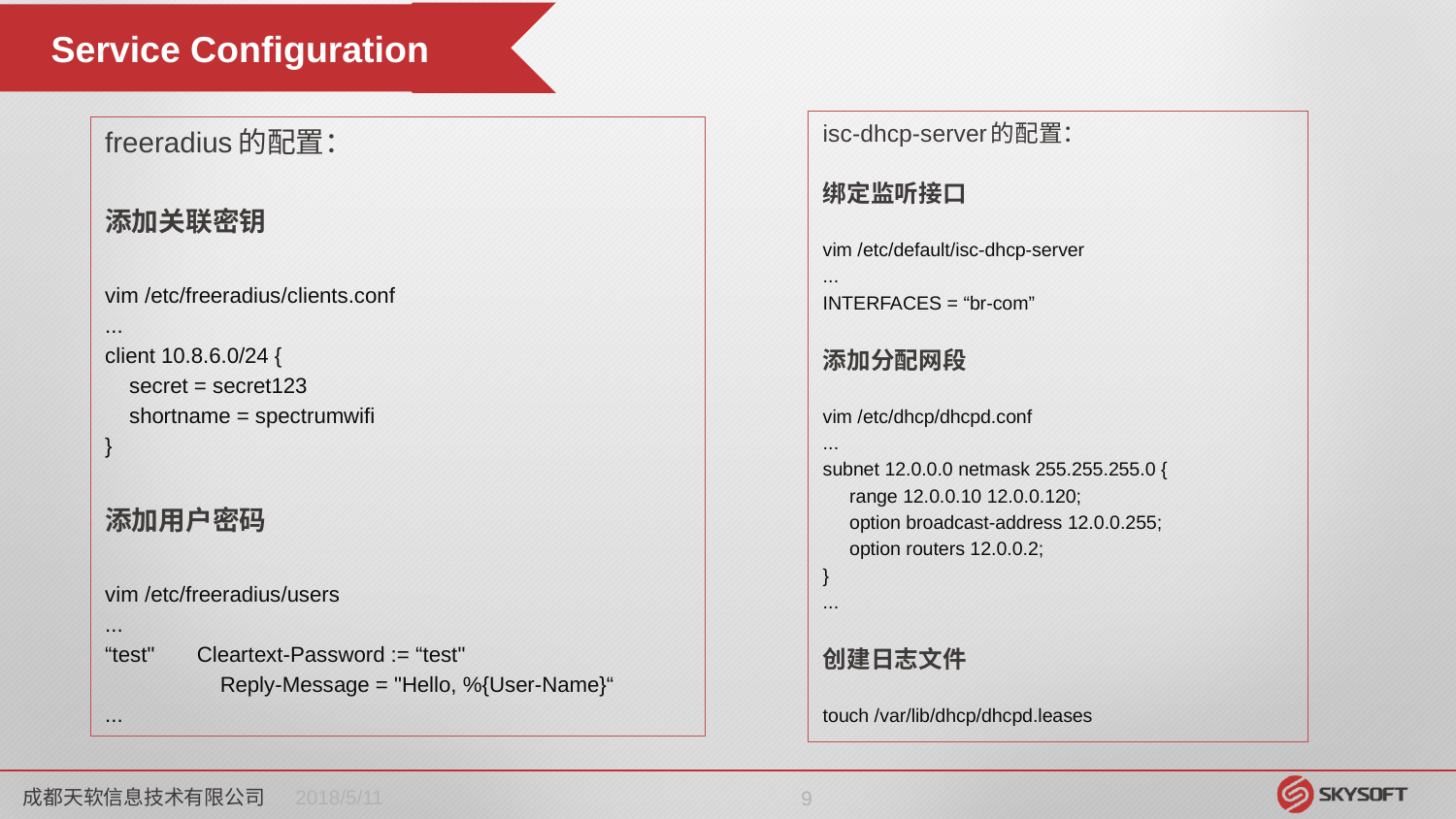

Service Configuration

isc-dhcp-server的配置：

绑定监听接口

vim /etc/default/isc-dhcp-server
...
INTERFACES = “br-com”

添加分配网段

vim /etc/dhcp/dhcpd.conf
...
subnet 12.0.0.0 netmask 255.255.255.0 {
     range 12.0.0.10 12.0.0.120;
     option broadcast-address 12.0.0.255;
     option routers 12.0.0.2;
}
...

创建日志文件

touch /var/lib/dhcp/dhcpd.leases

freeradius的配置：

添加关联密钥

vim /etc/freeradius/clients.conf
...
client 10.8.6.0/24 {
    secret = secret123
    shortname = spectrumwifi
}

添加用户密码

vim /etc/freeradius/users
...
“test"       Cleartext-Password := “test"
                   Reply-Message = "Hello, %{User-Name}“
...

成都天软信息技术有限公司
2018/5/11
9